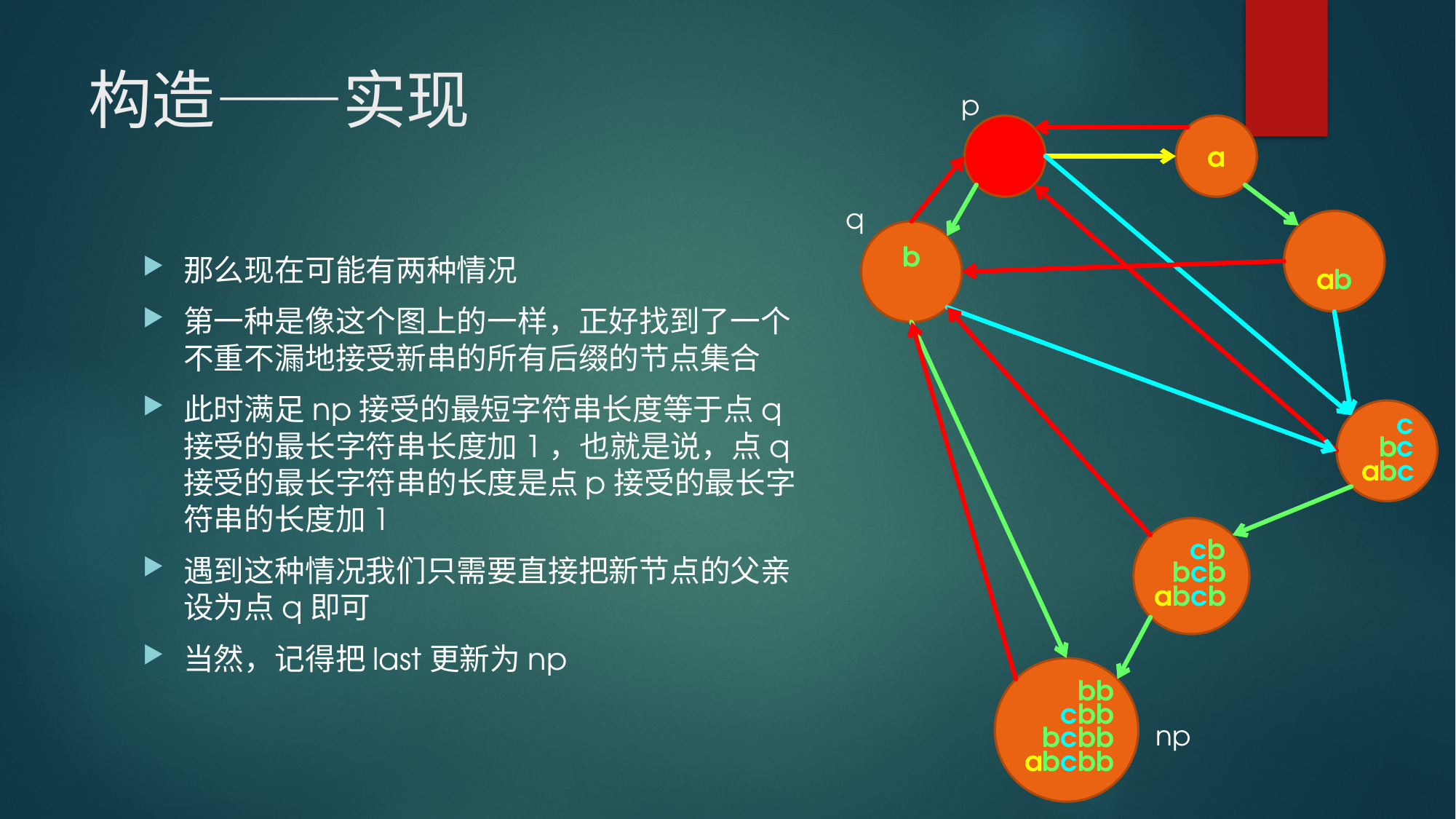

# 构造——实现
p

a
q

b
那么现在可能有两种情况
第一种是像这个图上的一样，正好找到了一个不重不漏地接受新串的所有后缀的节点集合
此时满足np接受的最短字符串长度等于点q接受的最长字符串长度加1，也就是说，点q接受的最长字符串的长度是点p接受的最长字符串的长度加1
遇到这种情况我们只需要直接把新节点的父亲设为点q即可
当然，记得把last更新为np
ab

c
bc
abc

cb
bcb
abcb

bb
cbb
np
bcbb
abcbb